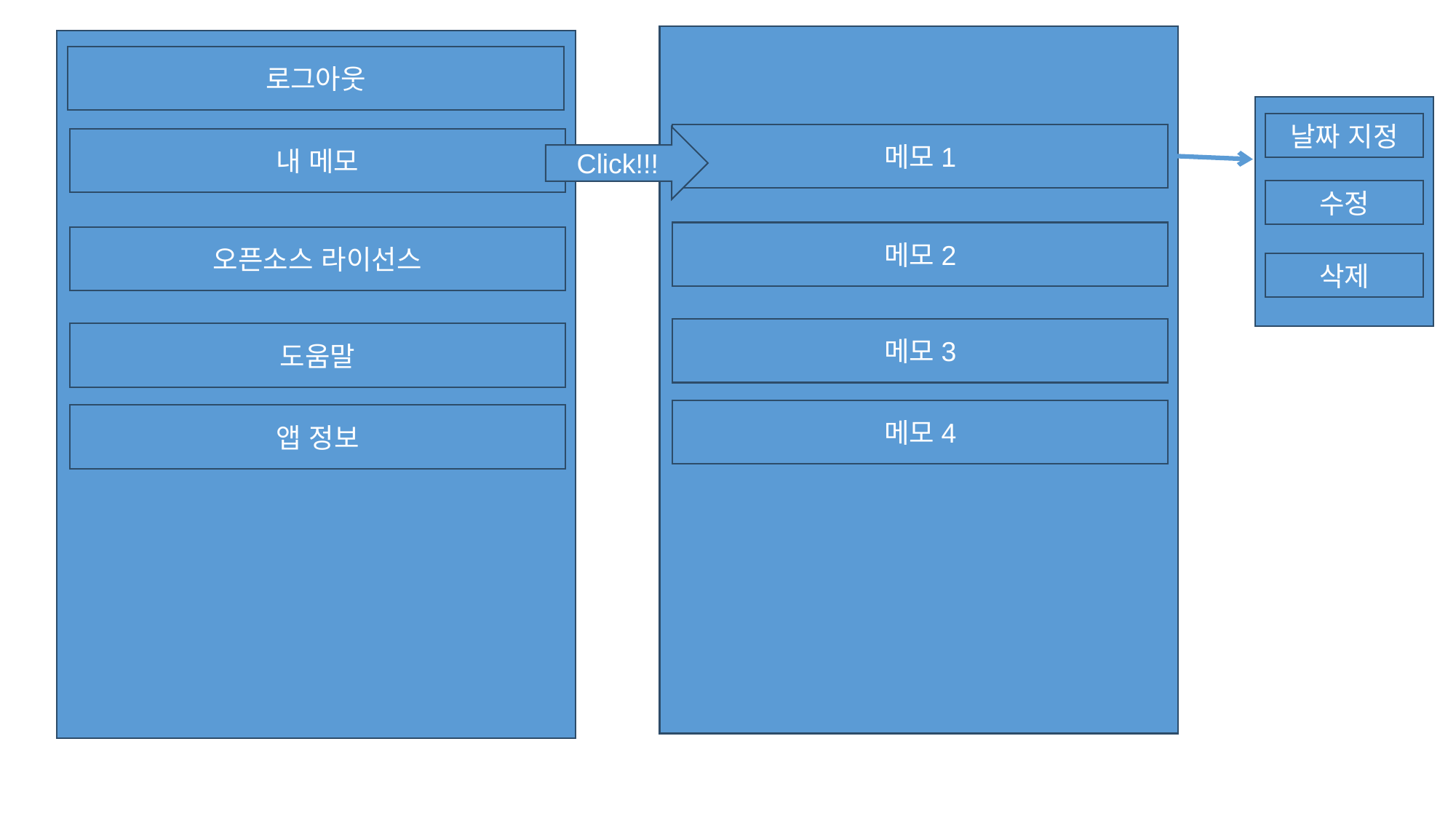

메모1
메모2

메모3

메모4

로그아웃
내 메모
오픈소스 라이선스

도움말

앱 정보

날짜 지정
Click!!!
수정
삭제